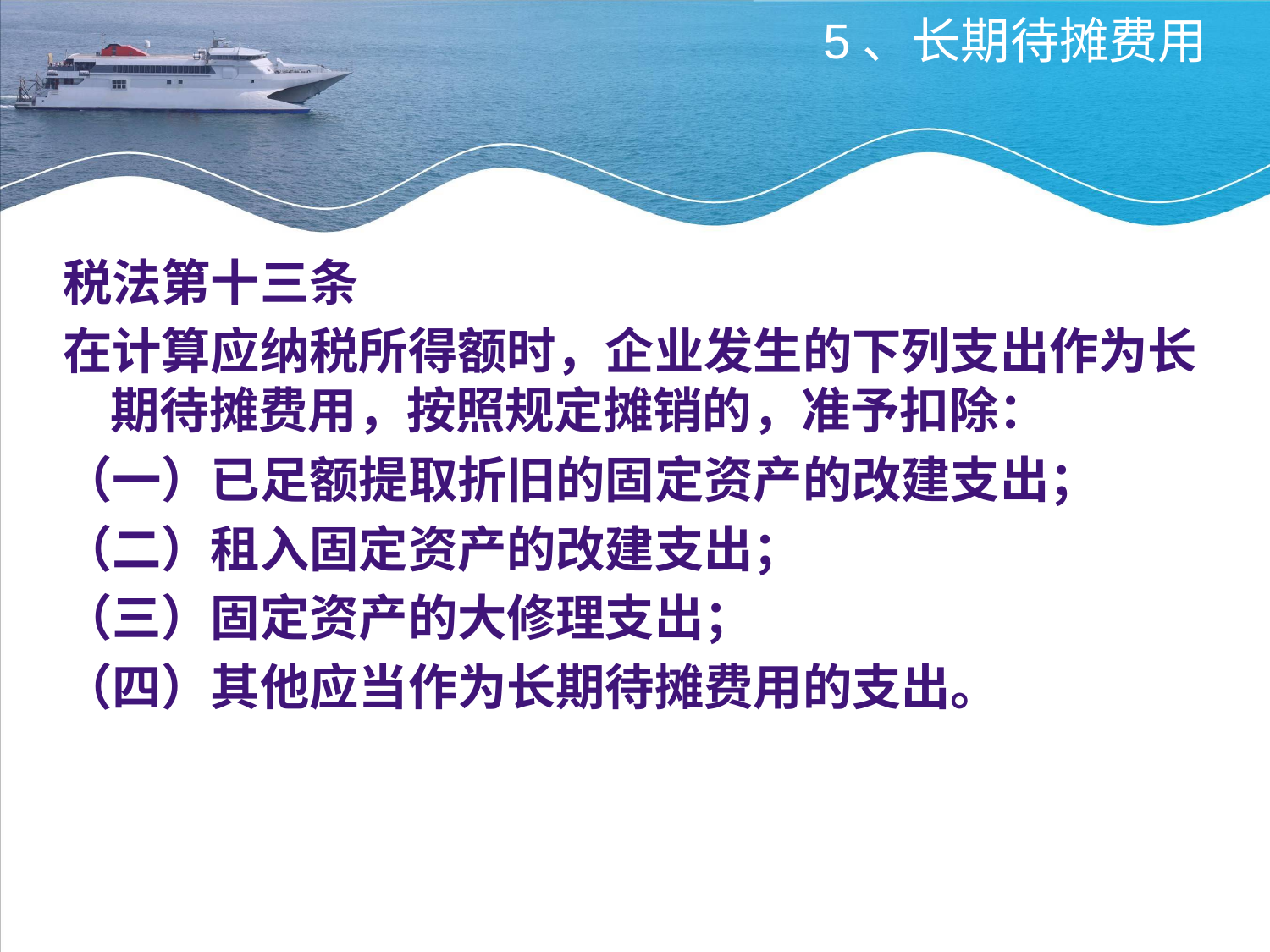

# 5、长期待摊费用
税法第十三条
在计算应纳税所得额时，企业发生的下列支出作为长期待摊费用，按照规定摊销的，准予扣除：
（一）已足额提取折旧的固定资产的改建支出；
（二）租入固定资产的改建支出；
（三）固定资产的大修理支出；
（四）其他应当作为长期待摊费用的支出。